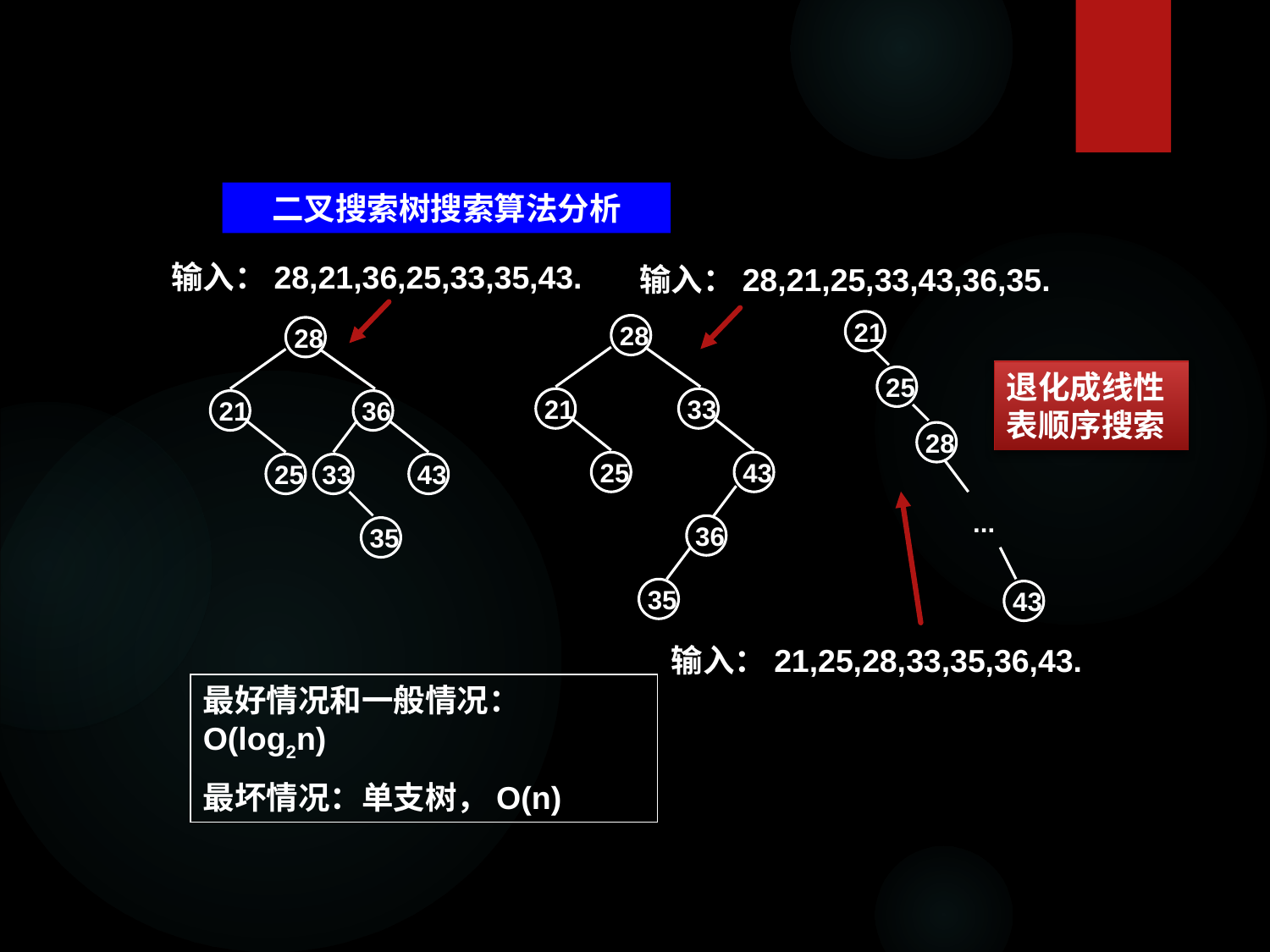

二叉搜索树搜索算法分析
输入：28,21,36,25,33,35,43.
输入：28,21,25,33,43,36,35.
21

28
28

25

21
33
21
36

28

25
43
25
33
43

...
36
35

35

43

退化成线性表顺序搜索
输入：21,25,28,33,35,36,43.
最好情况和一般情况：O(log2n)
最坏情况：单支树，O(n)